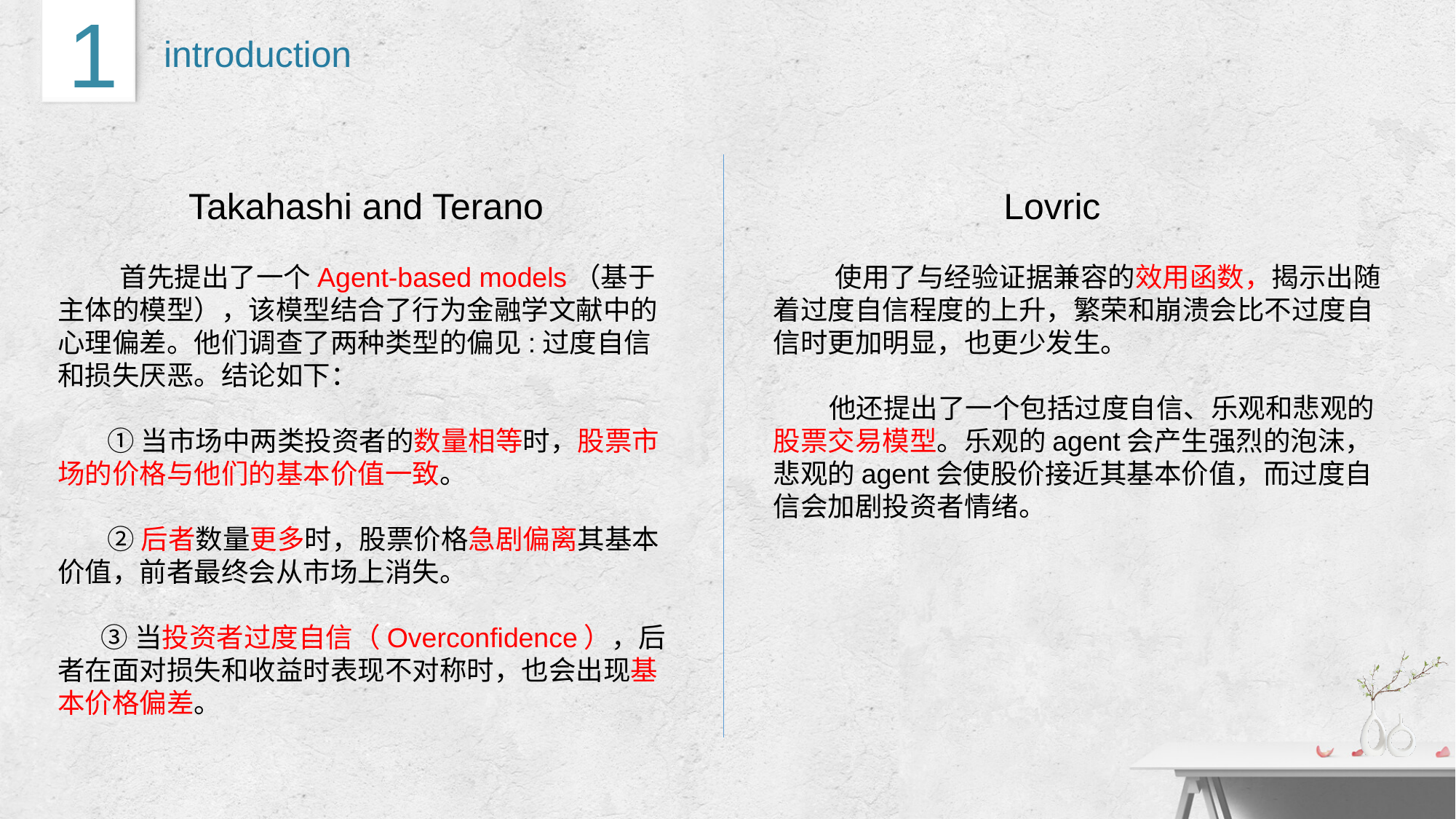

1
introduction
Takahashi and Terano

         首先提出了一个Agent-based models（基于主体的模型），该模型结合了行为金融学文献中的心理偏差。他们调查了两种类型的偏见:过度自信和损失厌恶。结论如下：

        ①当市场中两类投资者的数量相等时，股票市场的价格与他们的基本价值一致。

        ②后者数量更多时，股票价格急剧偏离其基本价值，前者最终会从市场上消失。

       ③当投资者过度自信（Overconfidence），后者在面对损失和收益时表现不对称时，也会出现基本价格偏差。
Lovric

         使用了与经验证据兼容的效用函数，揭示出随着过度自信程度的上升，繁荣和崩溃会比不过度自信时更加明显，也更少发生。

        他还提出了一个包括过度自信、乐观和悲观的股票交易模型。乐观的agent会产生强烈的泡沫，悲观的agent会使股价接近其基本价值，而过度自信会加剧投资者情绪。